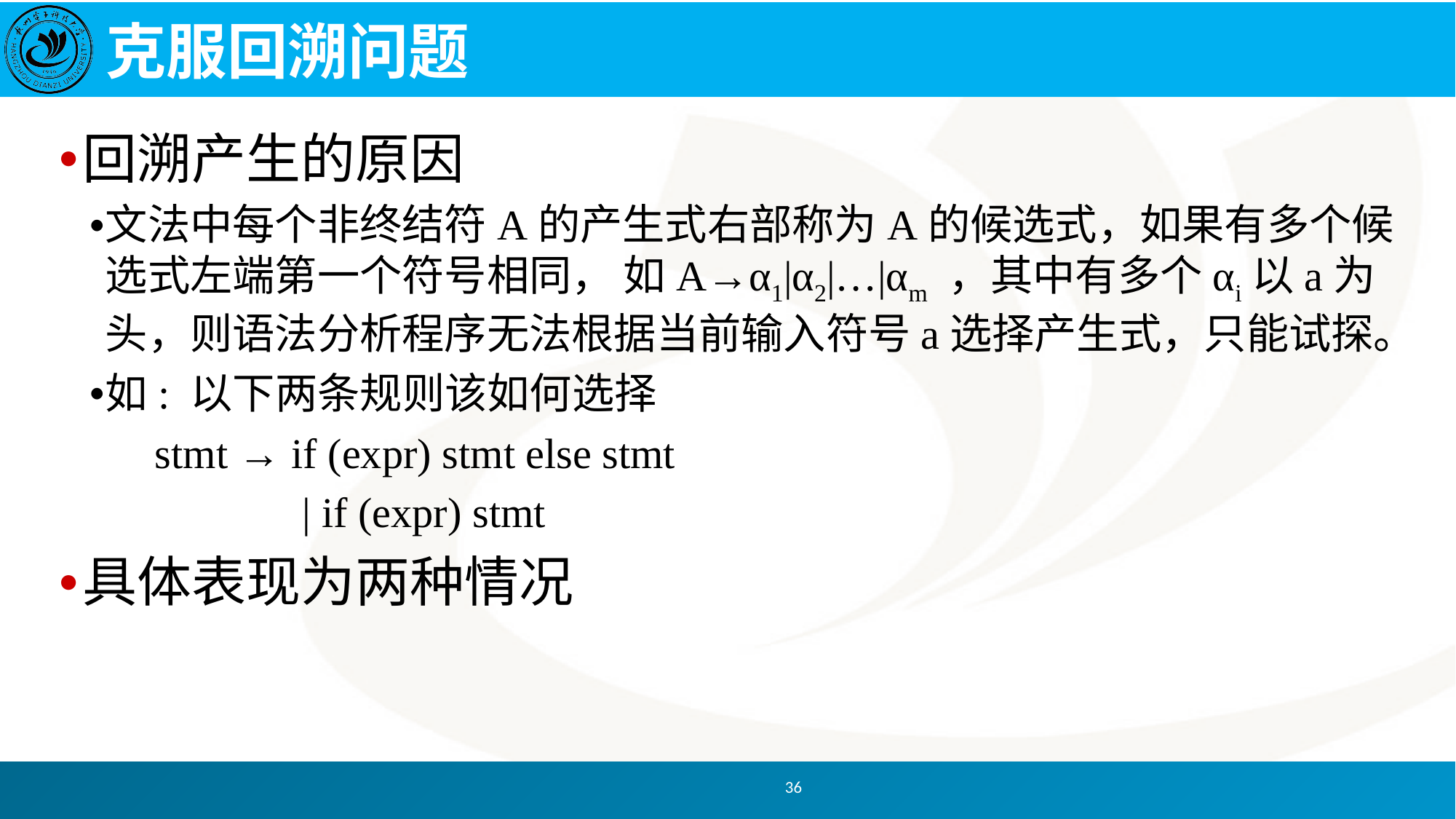

# 克服回溯问题
回溯产生的原因
文法中每个非终结符A的产生式右部称为A的候选式，如果有多个候选式左端第一个符号相同， 如A→α1|α2|…|αm ，其中有多个αi以a为头，则语法分析程序无法根据当前输入符号a选择产生式，只能试探。
如: 以下两条规则该如何选择
stmt → if (expr) stmt else stmt
              | if (expr) stmt
具体表现为两种情况

36